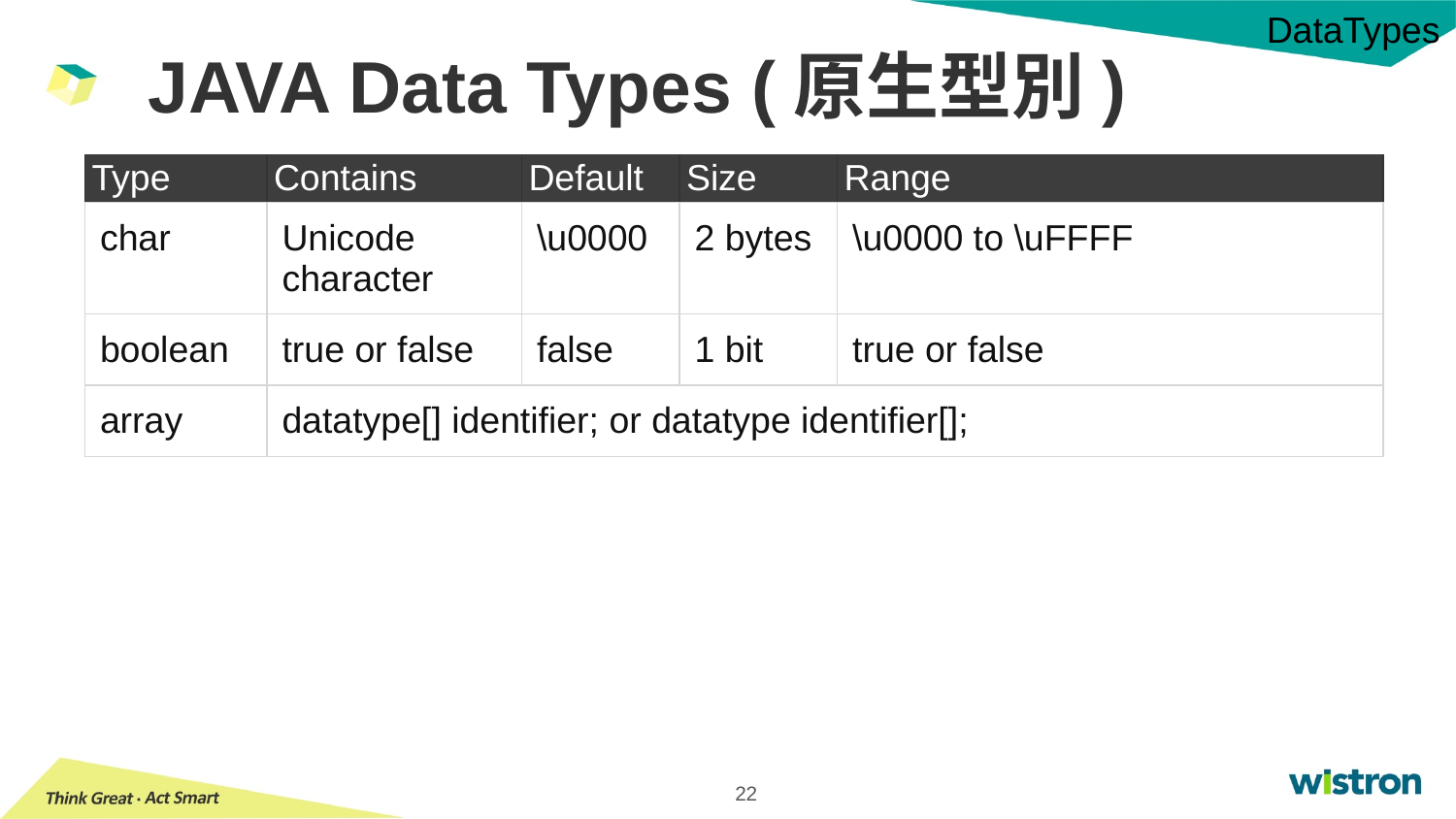

DataTypes
# JAVA Data Types (原生型別)
| Type | Contains | Default | Size | Range |
| --- | --- | --- | --- | --- |
| char | Unicode character | \u0000 | 2 bytes | \u0000 to \uFFFF |
| boolean | true or false | false | 1 bit | true or false |
| array | datatype[] identifier; or datatype identifier[]; |  |  |  |
22